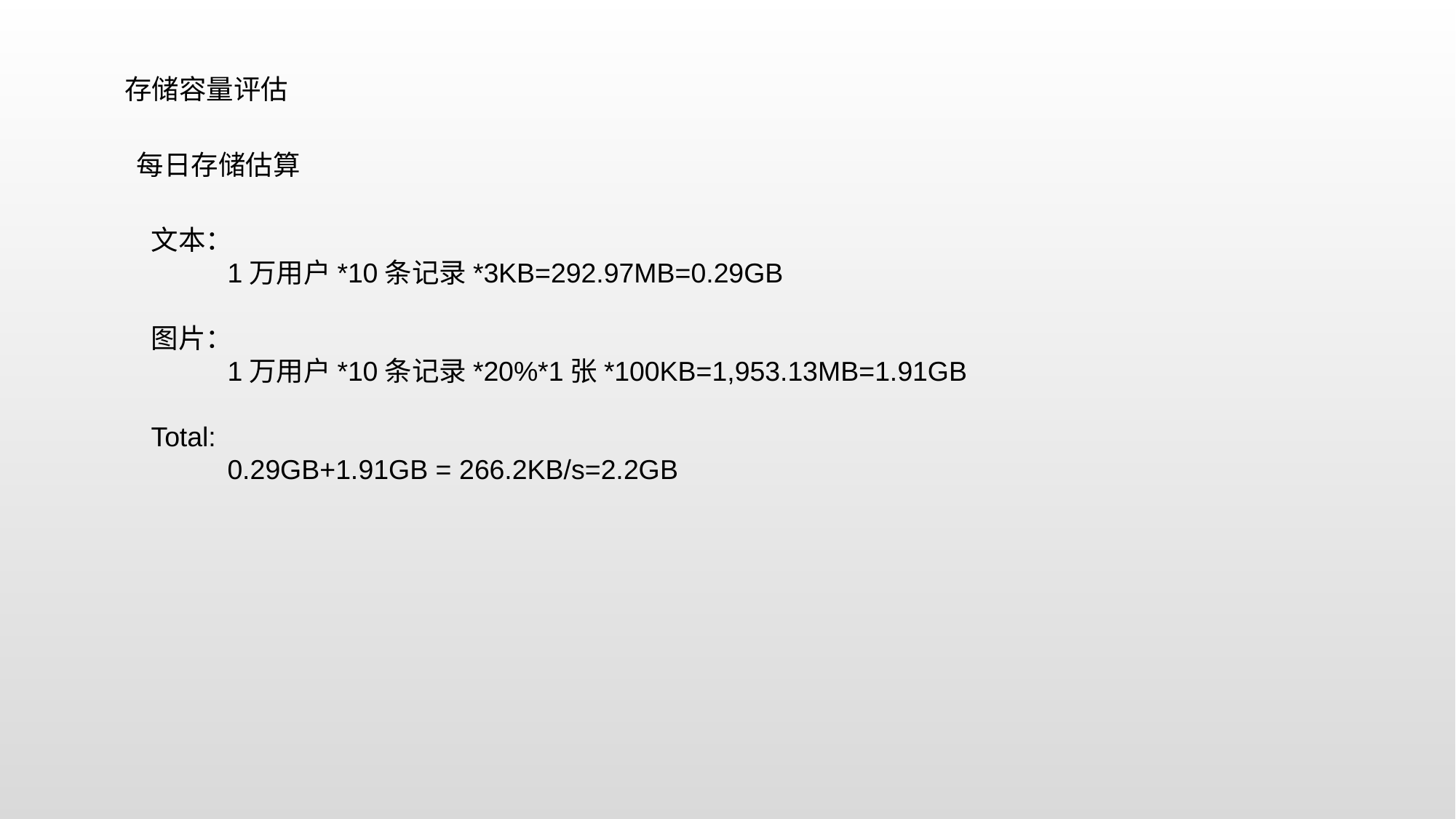

存储容量评估
每日存储估算
文本：
          1万用户*10条记录*3KB=292.97MB=0.29GB

图片：
          1万用户*10条记录*20%*1张*100KB=1,953.13MB=1.91GB

Total:
          0.29GB+1.91GB = 266.2KB/s=2.2GB